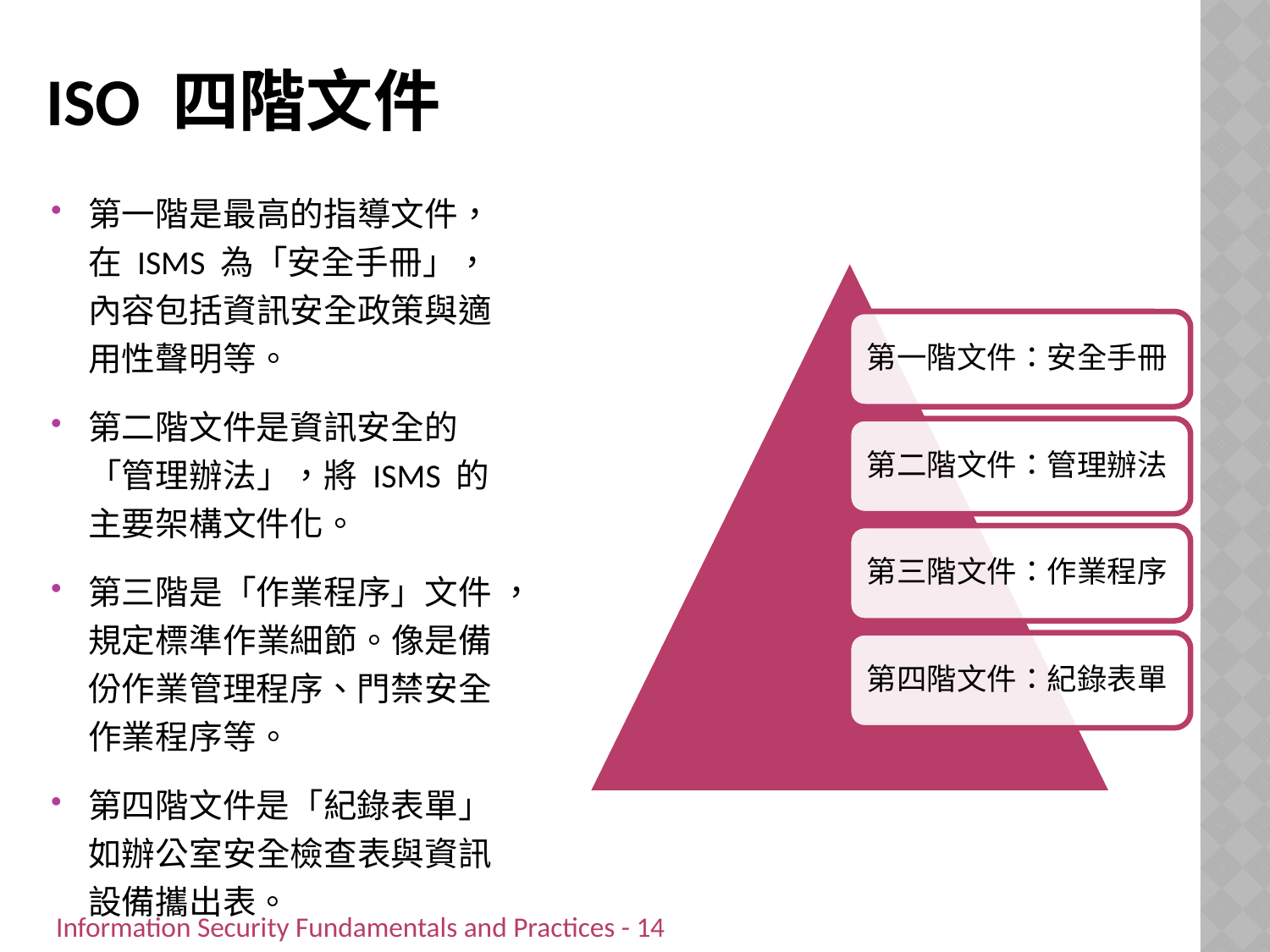

# ISO 四階文件
第一階是最高的指導文件，在 ISMS 為「安全手冊」， 內容包括資訊安全政策與適用性聲明等。
第二階文件是資訊安全的「管理辦法」，將 ISMS 的主要架構文件化。
第三階是「作業程序」文件 ，規定標準作業細節。像是備份作業管理程序、門禁安全作業程序等。
第四階文件是「紀錄表單」如辦公室安全檢查表與資訊設備攜出表。
第一階文件：安全手冊
第二階文件：管理辦法
第三階文件：作業程序
第四階文件：紀錄表單